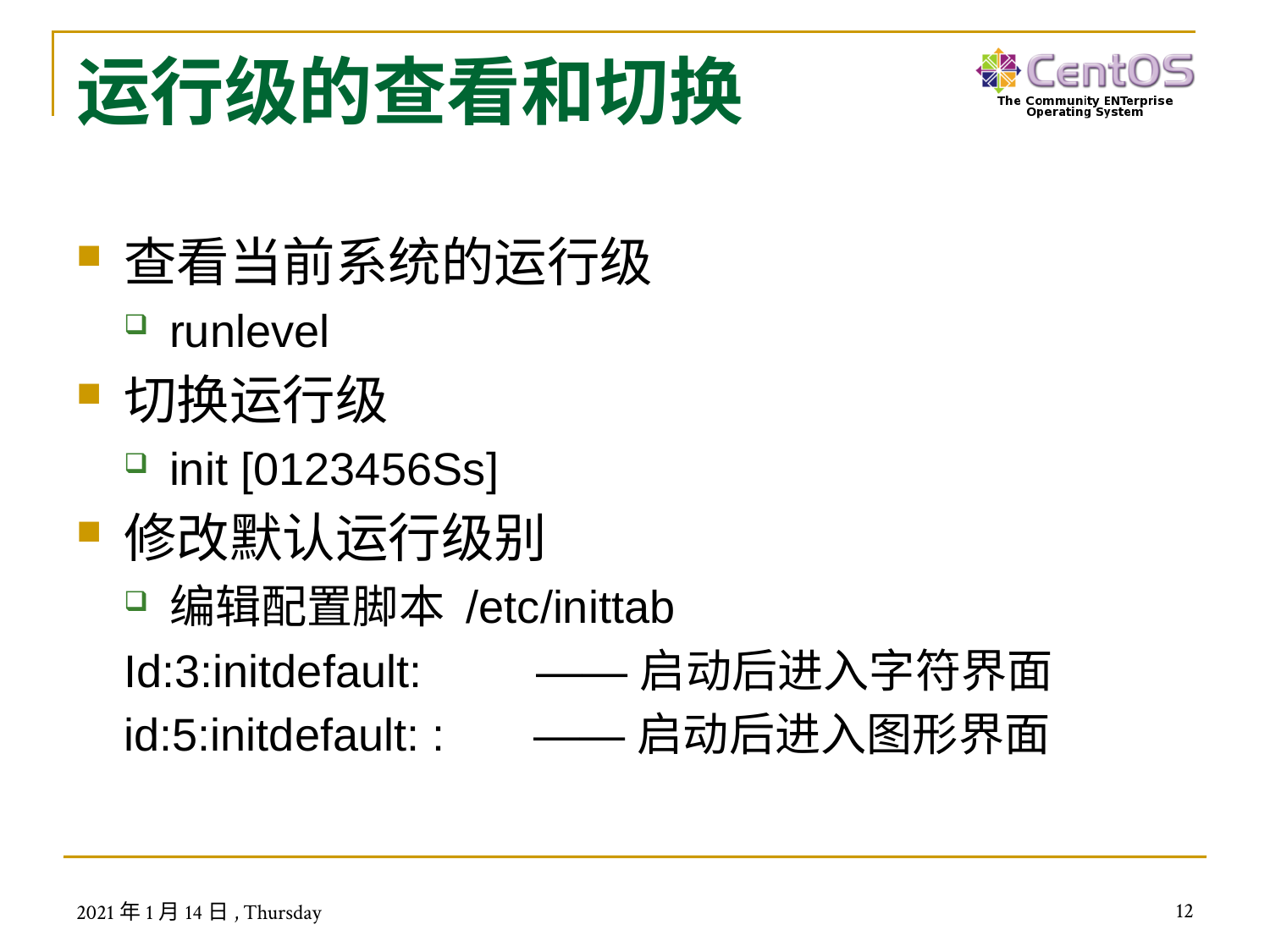

# 运行级的查看和切换
查看当前系统的运行级
runlevel
切换运行级
init [0123456Ss]
修改默认运行级别
编辑配置脚本 /etc/inittab
Id:3:initdefault:         ——启动后进入字符界面
id:5:initdefault: :       ——启动后进入图形界面

2021年1月14日, Thursday
12